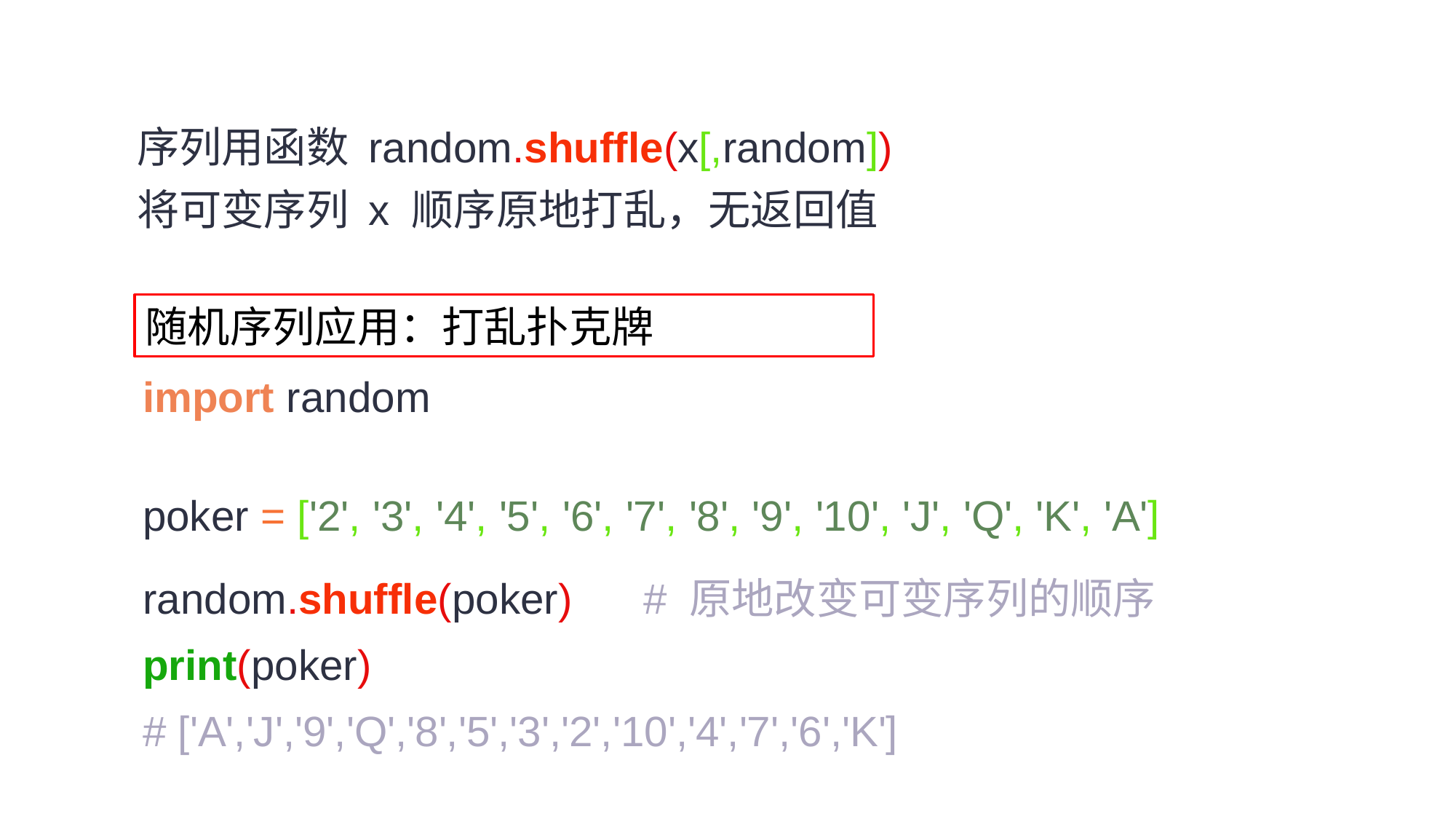

序列用函数 random.shuffle(x[,random])
将可变序列 x 顺序原地打乱，无返回值
随机序列应用：打乱扑克牌
import random
poker = ['2', '3', '4', '5', '6', '7', '8', '9', '10', 'J', 'Q', 'K', 'A']
random.shuffle(poker)      # 原地改变可变序列的顺序
print(poker)
# ['A','J','9','Q','8','5','3','2','10','4','7','6','K']